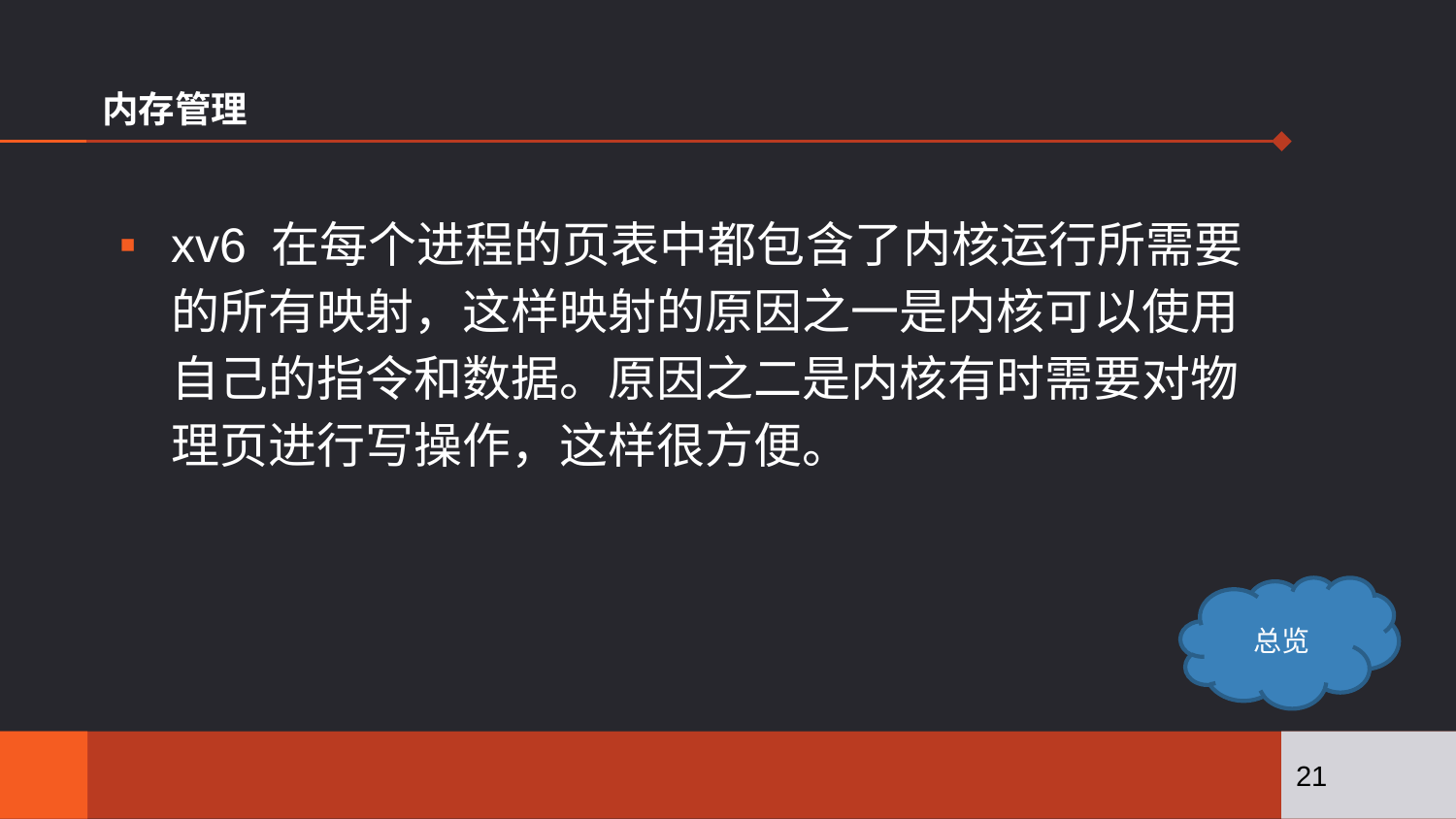

# 内存管理
xv6 在每个进程的页表中都包含了内核运行所需要的所有映射，这样映射的原因之一是内核可以使用自己的指令和数据。原因之二是内核有时需要对物理页进行写操作，这样很方便。

总览
21